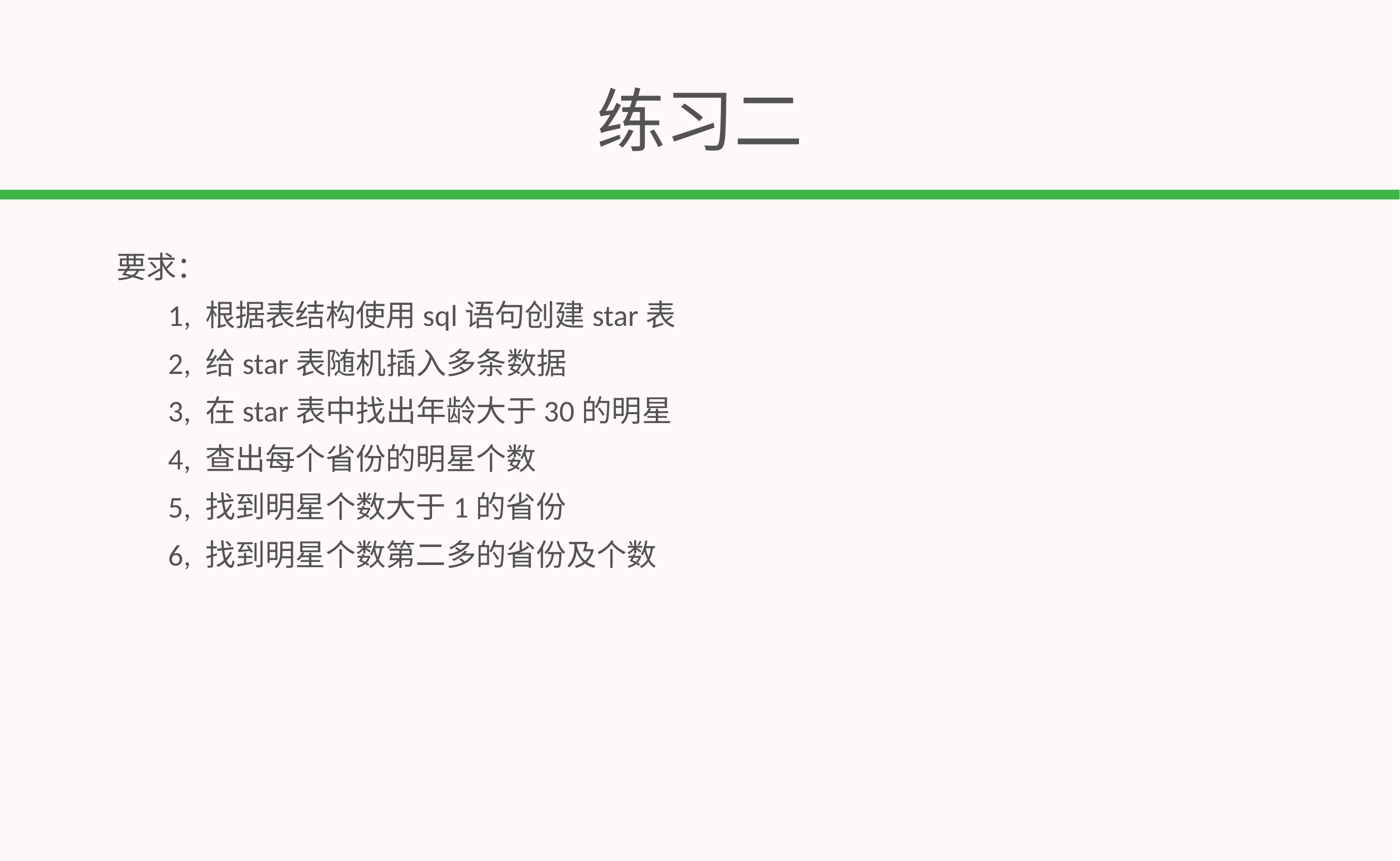

# 练习二
要求：
	1, 根据表结构使用sql语句创建star表
	2, 给star表随机插入多条数据
	3, 在star表中找出年龄大于30的明星
	4, 查出每个省份的明星个数
	5, 找到明星个数大于1的省份
	6, 找到明星个数第二多的省份及个数